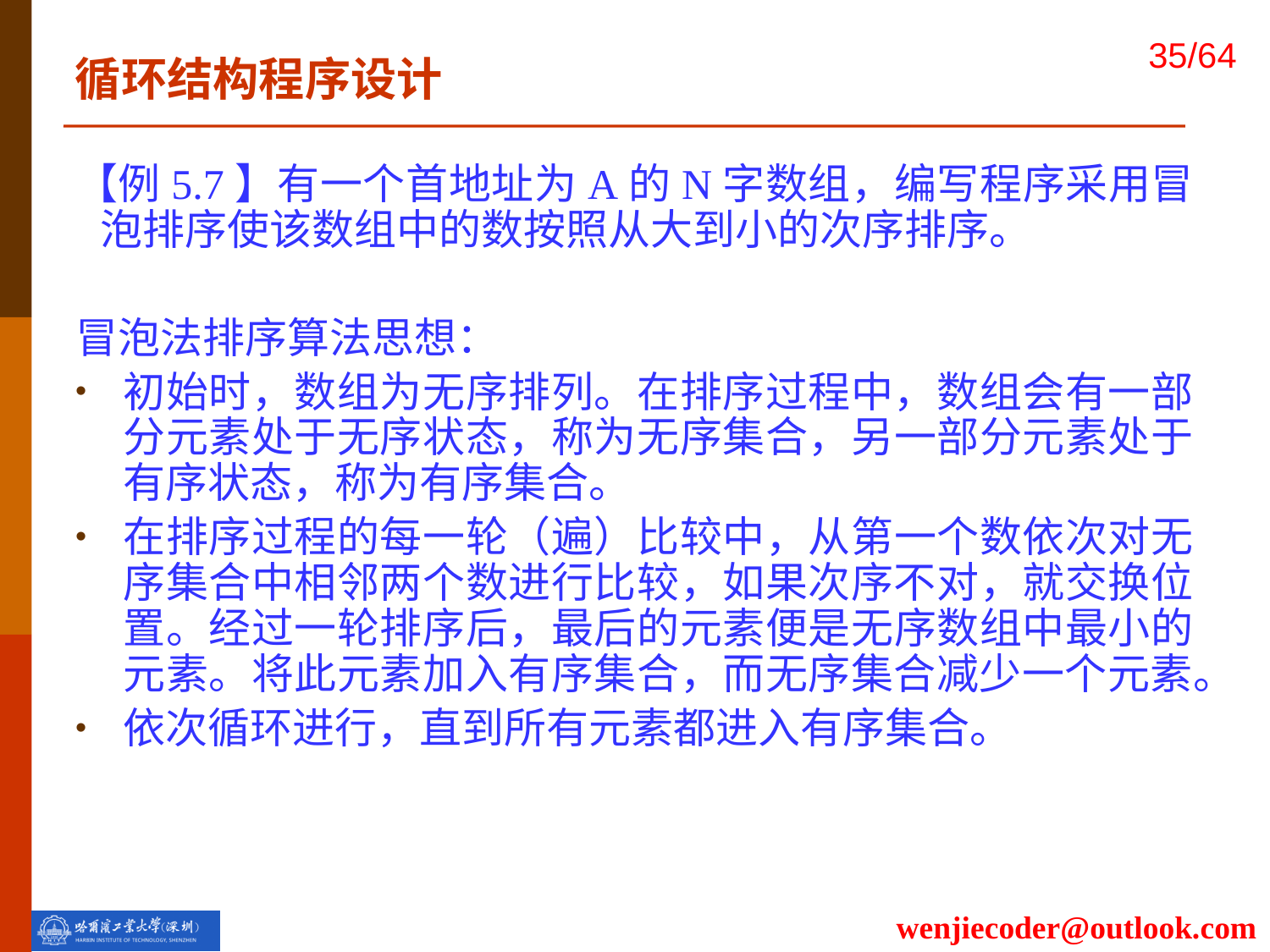

循环结构程序设计
【例5.7】有一个首地址为A的N字数组，编写程序采用冒泡排序使该数组中的数按照从大到小的次序排序。

冒泡法排序算法思想：
初始时，数组为无序排列。在排序过程中，数组会有一部分元素处于无序状态，称为无序集合，另一部分元素处于有序状态，称为有序集合。
在排序过程的每一轮（遍）比较中，从第一个数依次对无序集合中相邻两个数进行比较，如果次序不对，就交换位置。经过一轮排序后，最后的元素便是无序数组中最小的元素。将此元素加入有序集合，而无序集合减少一个元素。
依次循环进行，直到所有元素都进入有序集合。